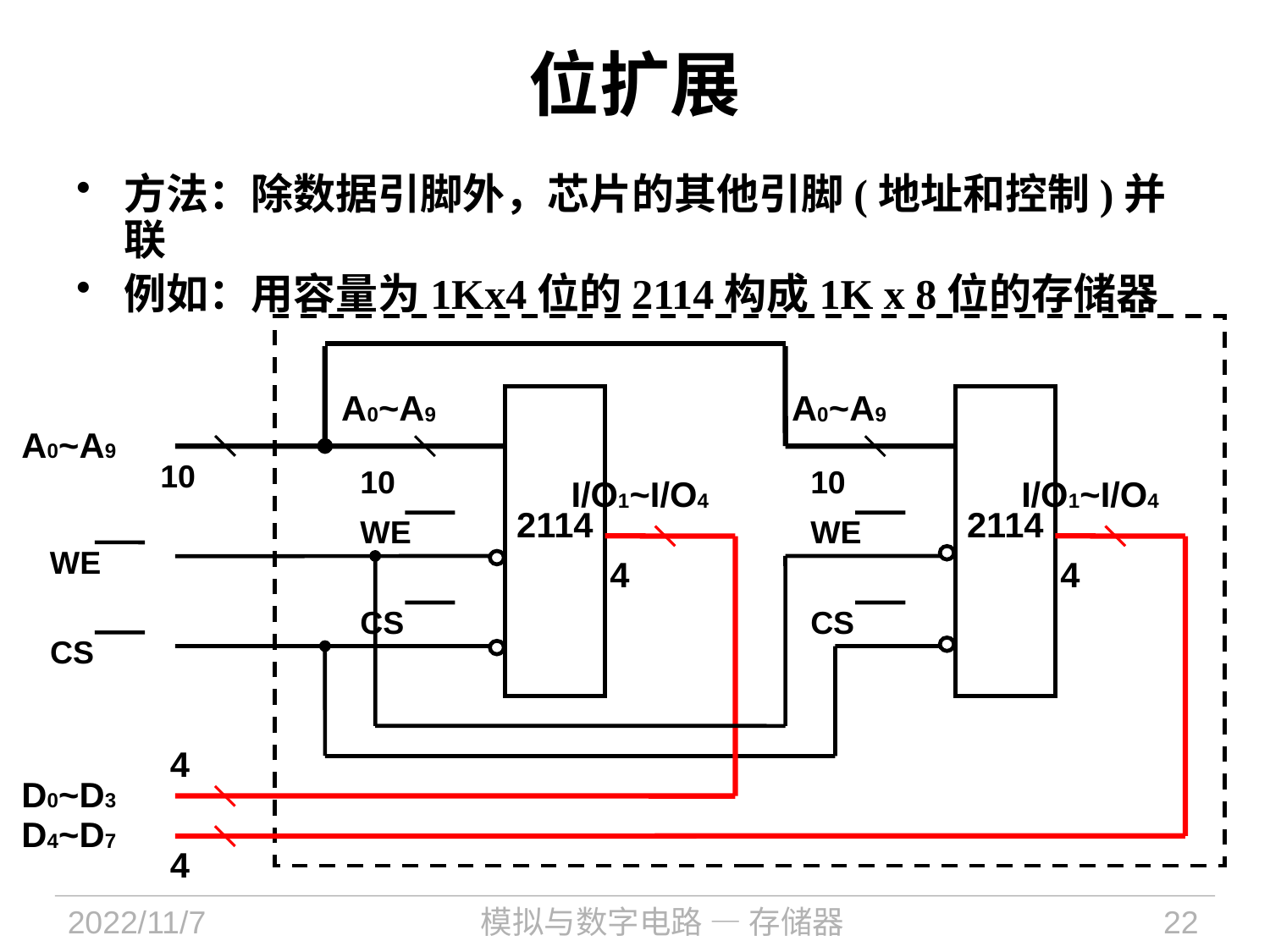

# 位扩展
方法：除数据引脚外，芯片的其他引脚(地址和控制)并联
例如：用容量为1Kx4位的2114构成1K x 8位的存储器

A0~A9
A0~A9

A0~A9

10
10
10
I/O1~I/O4
I/O1~I/O4
2114
2114
WE
WE

WE

4
4

CS
CS

CS

4

D0~D3

D4~D7

4

2022/11/7
模拟与数字电路 — 存储器
22